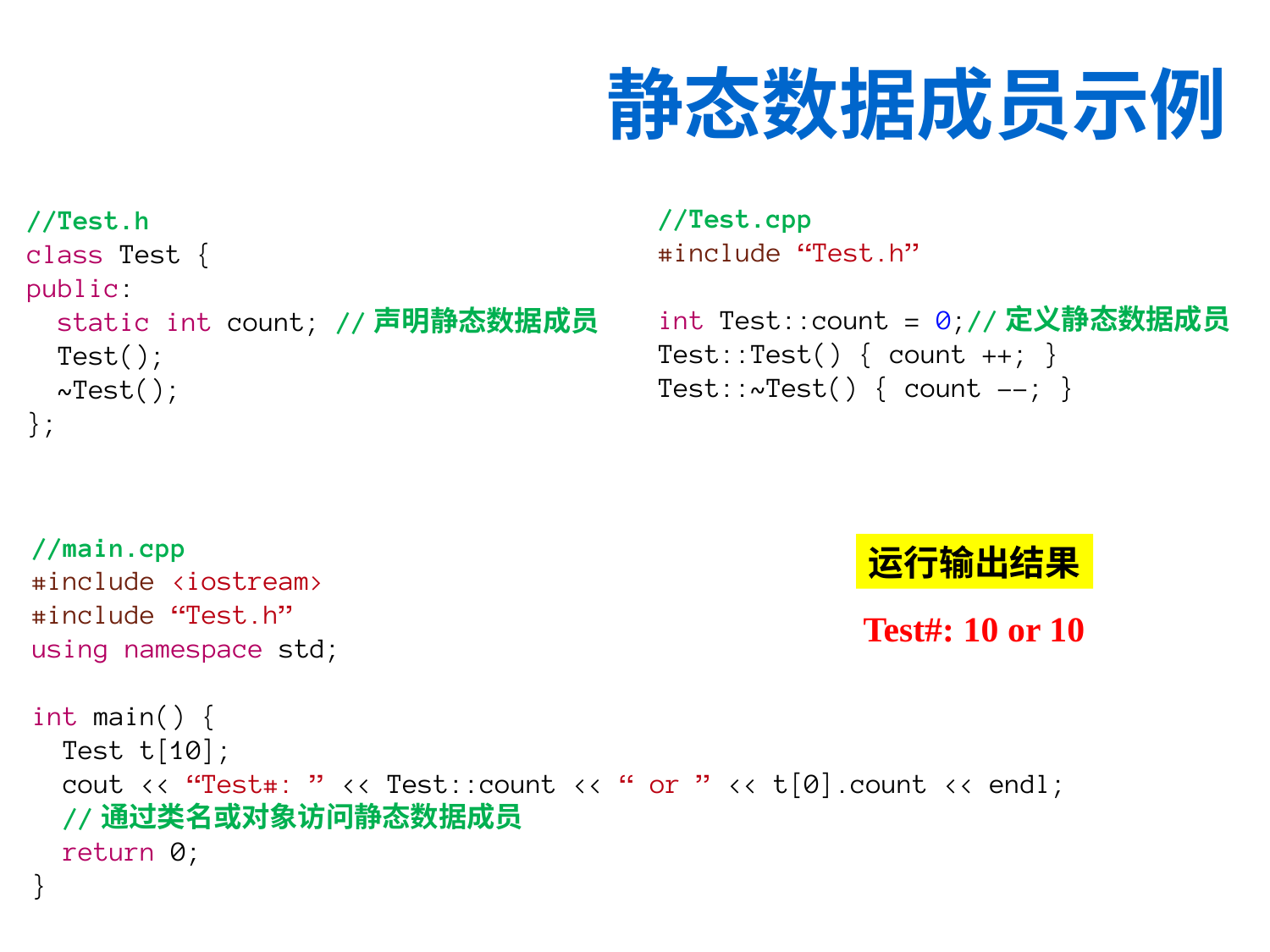

# 静态数据成员示例
//Test.cpp
#include “Test.h”

int Test::count = 0;//定义静态数据成员
Test::Test() { count ++; }
Test::~Test() { count --; }
//Test.h
class Test {
public:
  static int count; //声明静态数据成员
  Test();
  ~Test();
};
//main.cpp
#include <iostream>
#include “Test.h”
using namespace std;

int main() {
  Test t[10];
  cout << “Test#: ” << Test::count << “ or ” << t[0].count << endl;
  //通过类名或对象访问静态数据成员
  return 0;
}
运行输出结果
Test#: 10 or 10